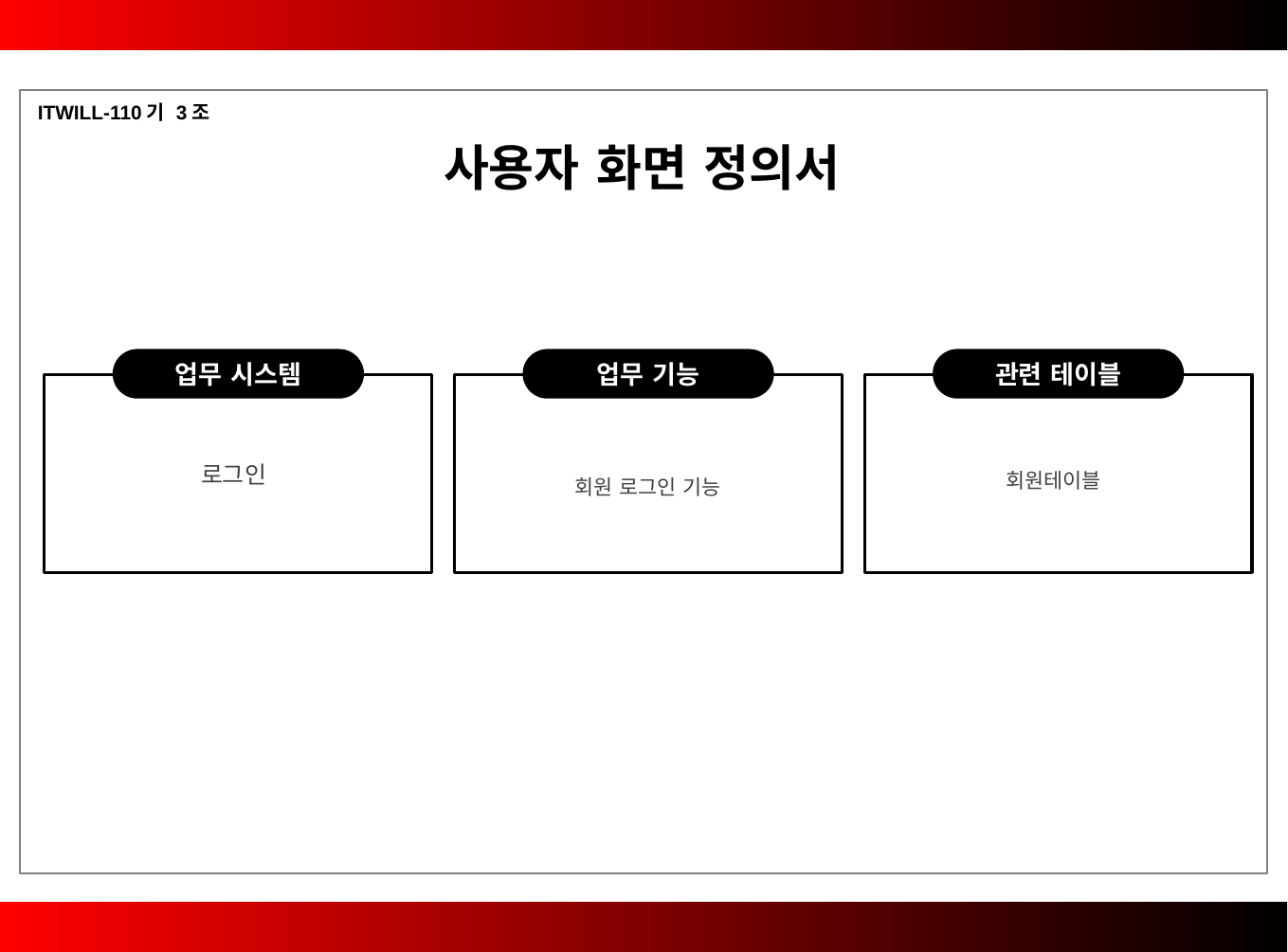

ITWILL-110기 3조
사용자 화면 정의서
업무 시스템
업무 기능
관련 테이블

회원 로그인 기능

로그인
회원테이블